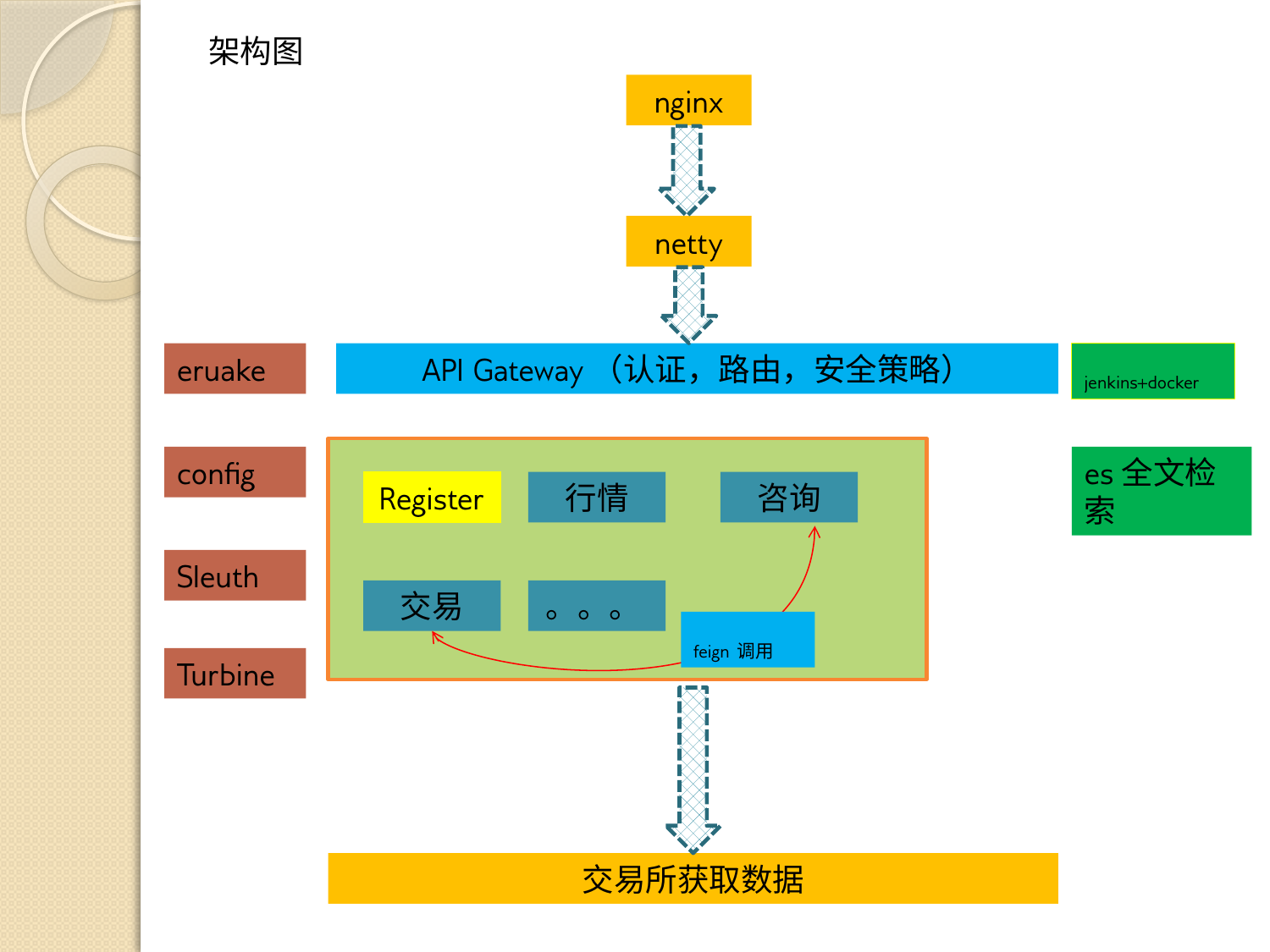

架构图
nginx

netty

eruake
config
Sleuth
Turbine
API Gateway（认证，路由，安全策略）
jenkins+docker
es全文检索
Register
行情
咨询
交易
。。。

feign调用

交易所获取数据